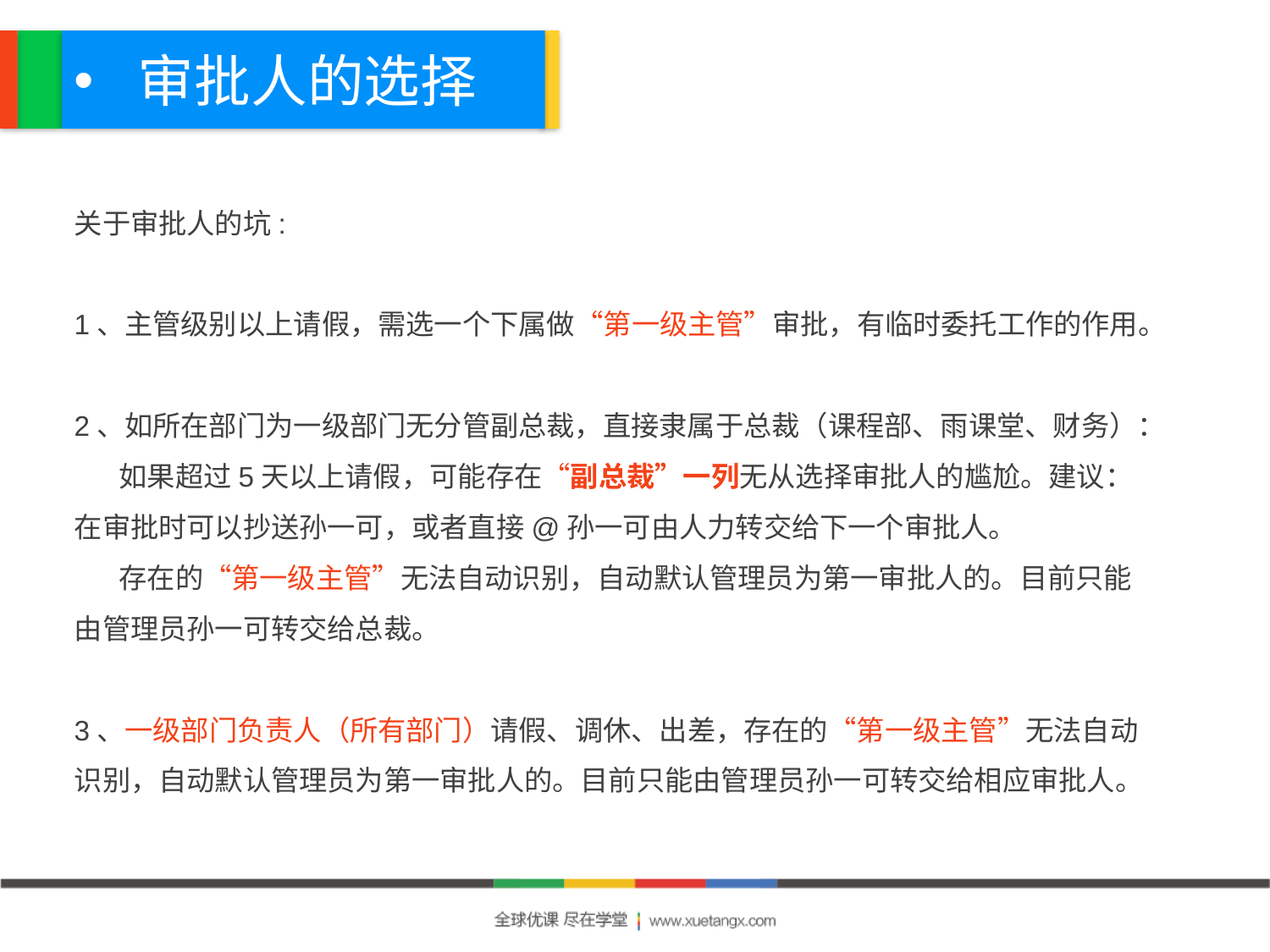

审批人的选择

#
关于审批人的坑:

1、主管级别以上请假，需选一个下属做“第一级主管”审批，有临时委托工作的作用。

2、如所在部门为一级部门无分管副总裁，直接隶属于总裁（课程部、雨课堂、财务）：
      如果超过5天以上请假，可能存在“副总裁”一列无从选择审批人的尴尬。建议：在审批时可以抄送孙一可，或者直接@孙一可由人力转交给下一个审批人。
      存在的“第一级主管”无法自动识别，自动默认管理员为第一审批人的。目前只能由管理员孙一可转交给总裁。

3、一级部门负责人（所有部门）请假、调休、出差，存在的“第一级主管”无法自动识别，自动默认管理员为第一审批人的。目前只能由管理员孙一可转交给相应审批人。